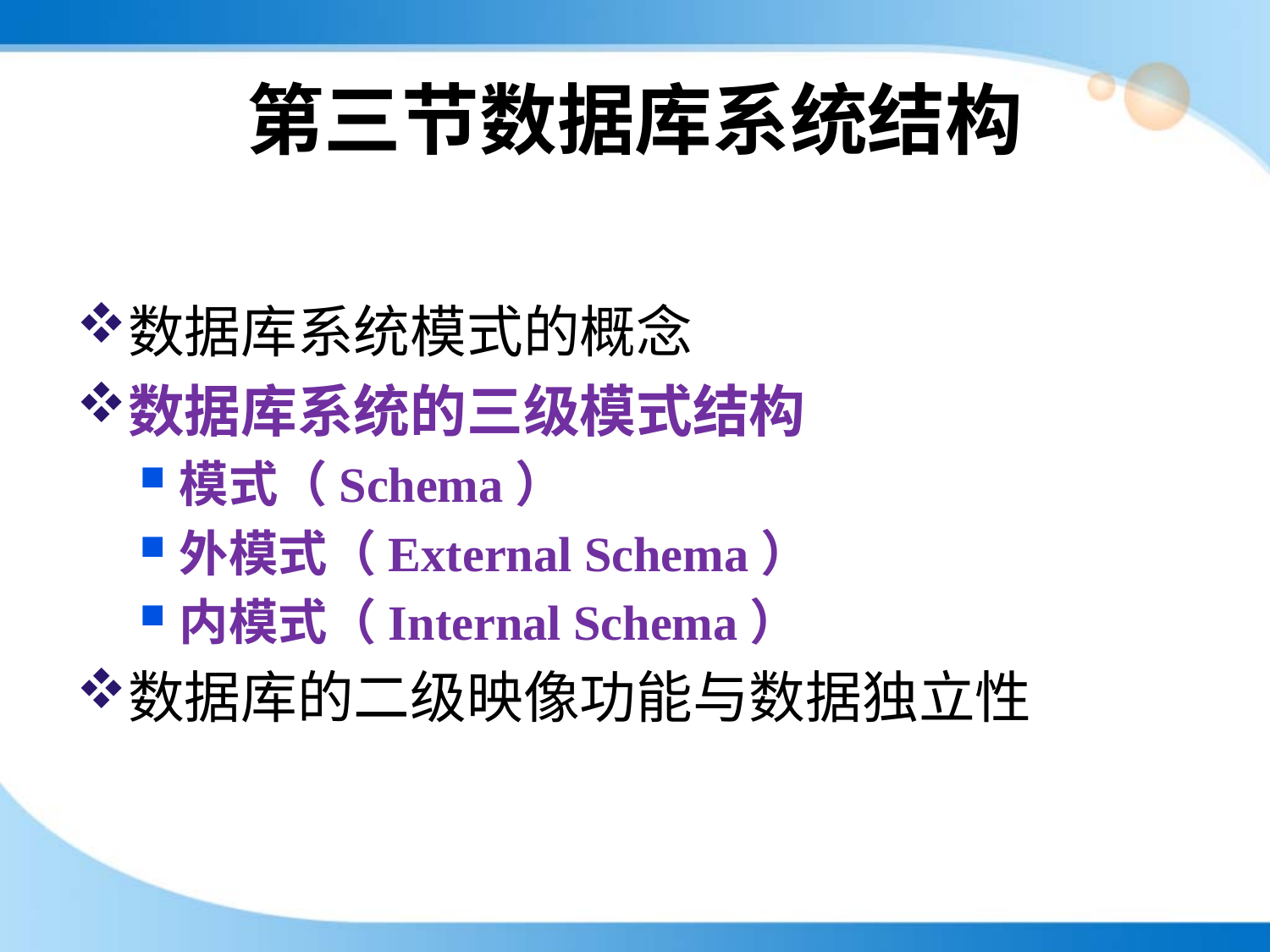

# 第三节数据库系统结构
数据库系统模式的概念
数据库系统的三级模式结构
模式（Schema）
外模式（External Schema）
内模式（Internal Schema）
数据库的二级映像功能与数据独立性